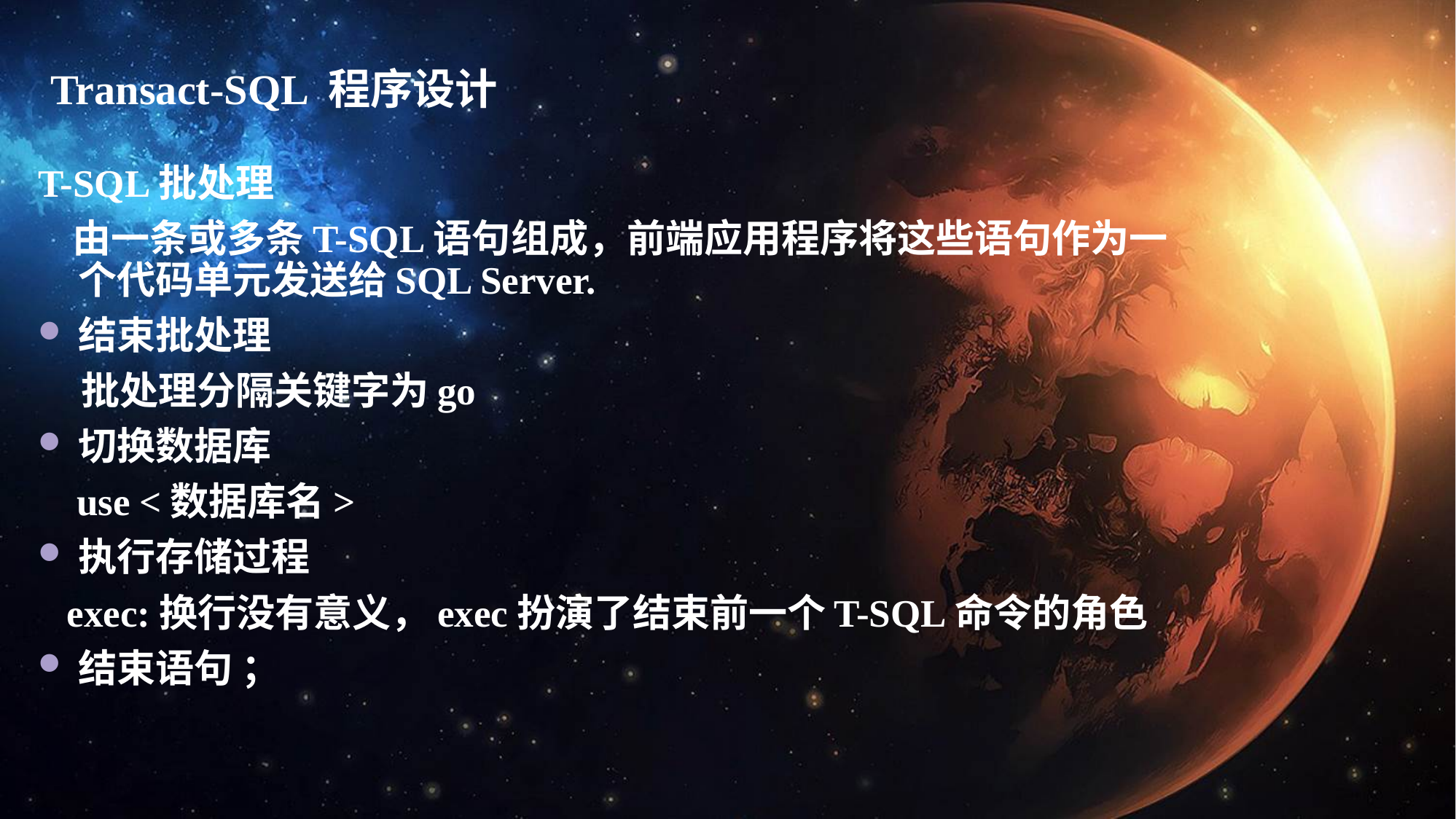

Transact-SQL 程序设计
T-SQL批处理
   由一条或多条T-SQL语句组成，前端应用程序将这些语句作为一个代码单元发送给SQL Server.
结束批处理
    批处理分隔关键字为go
切换数据库
    use <数据库名>
执行存储过程
   exec:换行没有意义，exec扮演了结束前一个T-SQL命令的角色
结束语句 ；